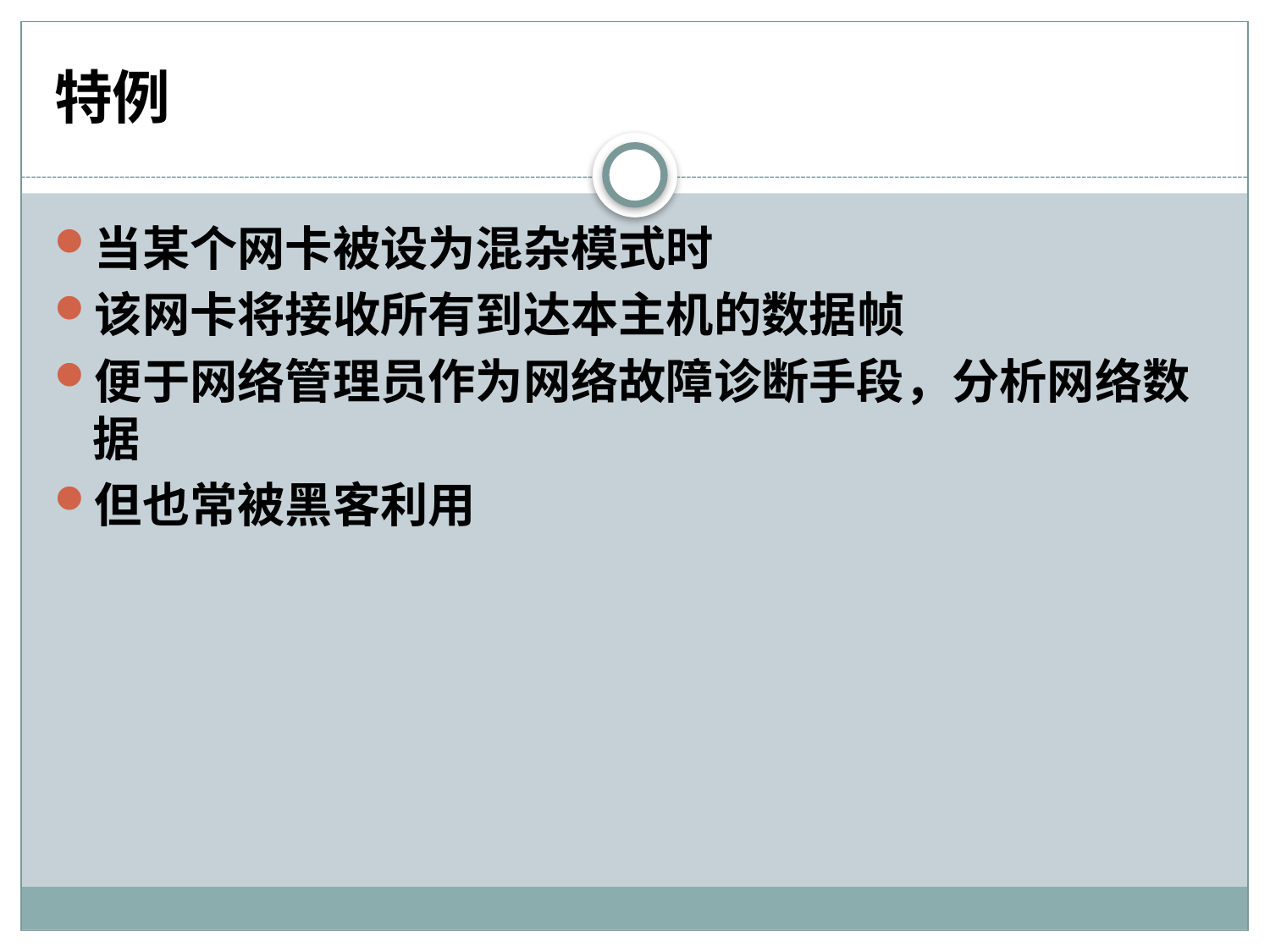

# 特例
当某个网卡被设为混杂模式时
该网卡将接收所有到达本主机的数据帧
便于网络管理员作为网络故障诊断手段，分析网络数据
但也常被黑客利用